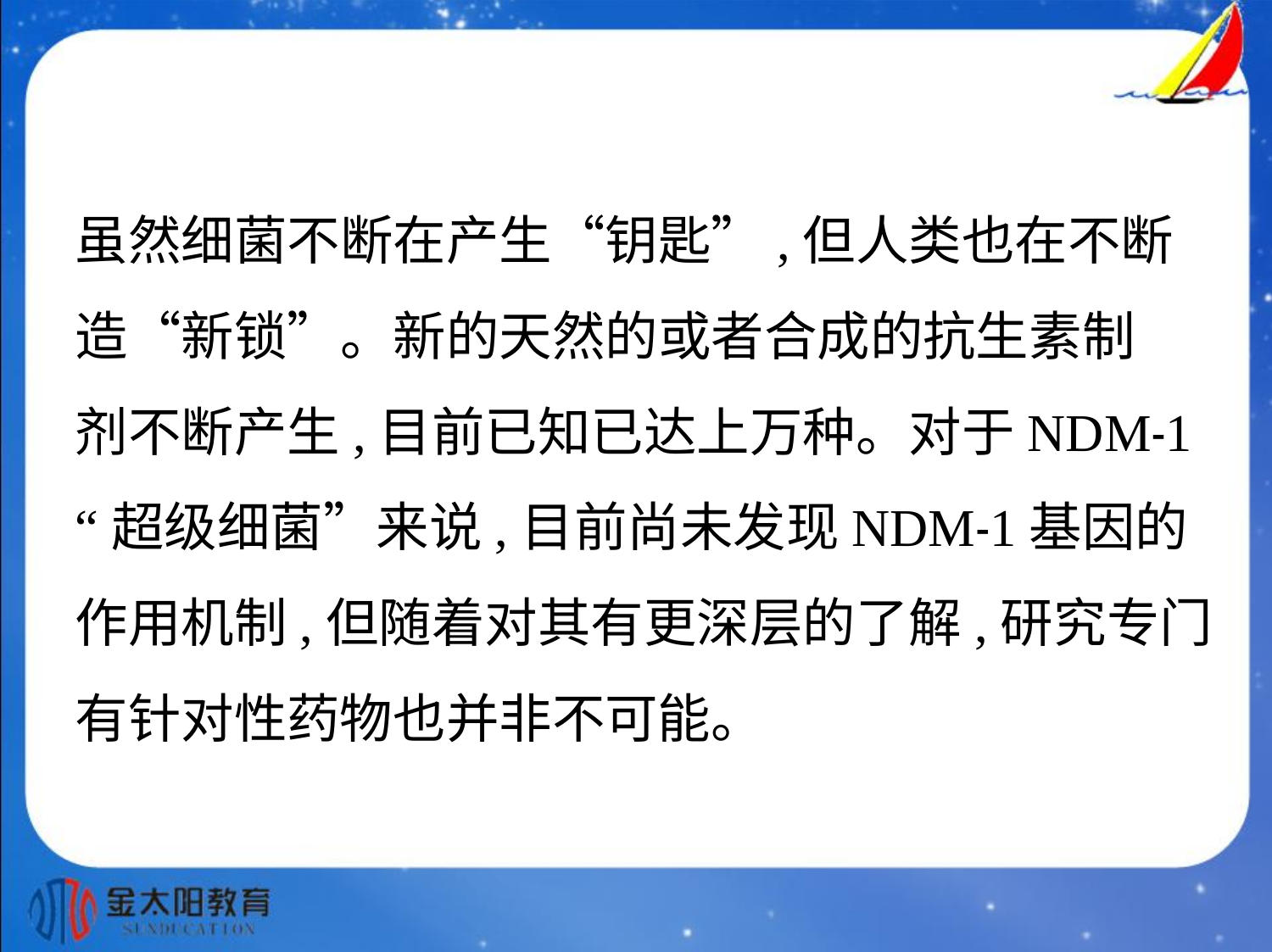

虽然细菌不断在产生“钥匙”,但人类也在不断
造“新锁”。新的天然的或者合成的抗生素制
剂不断产生,目前已知已达上万种。对于NDM-1
“超级细菌”来说,目前尚未发现NDM-1基因的
作用机制,但随着对其有更深层的了解,研究专门
有针对性药物也并非不可能。